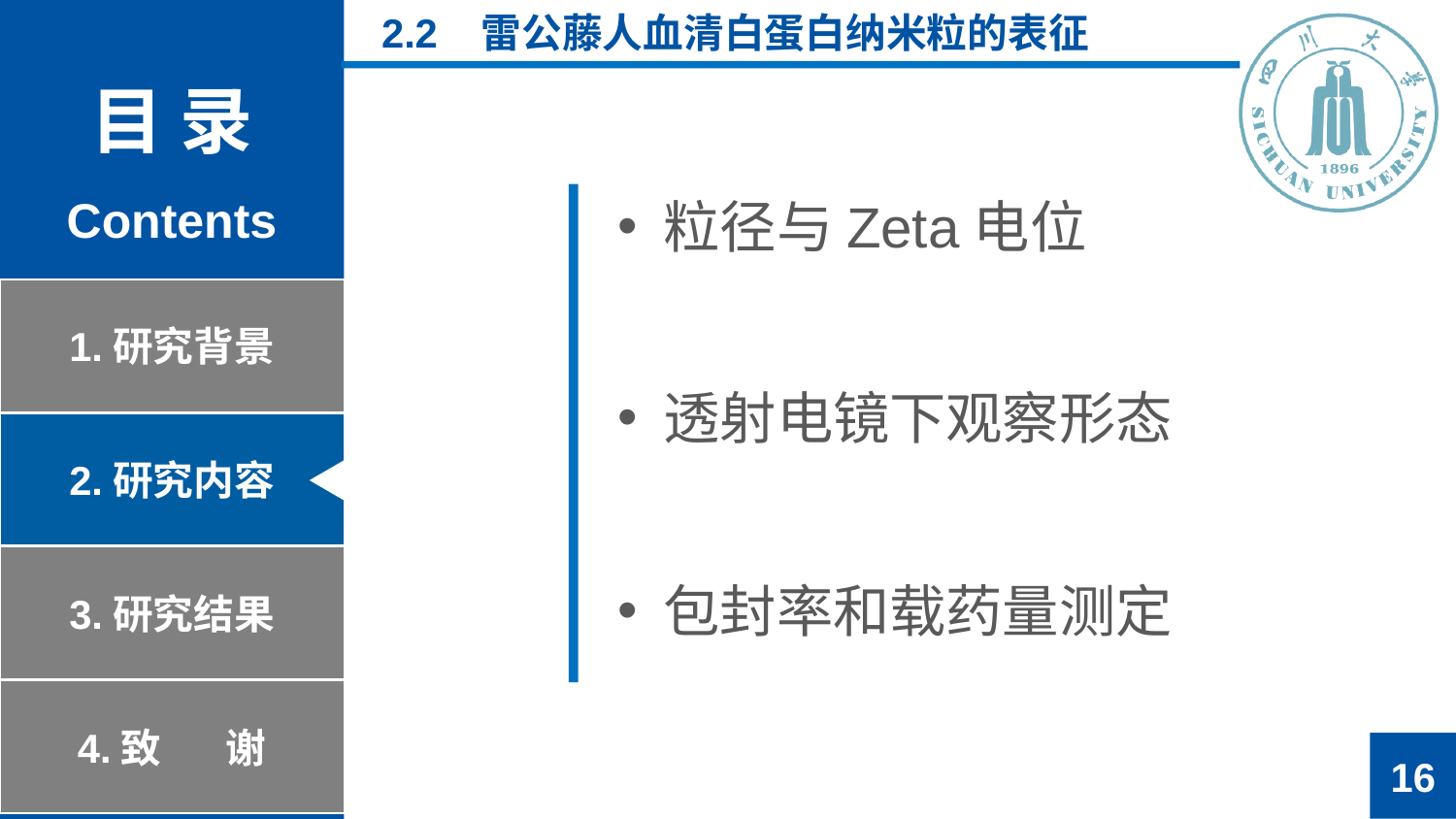

2.2   雷公藤人血清白蛋白纳米粒的表征

 粒径与Zeta电位
 透射电镜下观察形态

 包封率和载药量测定

16